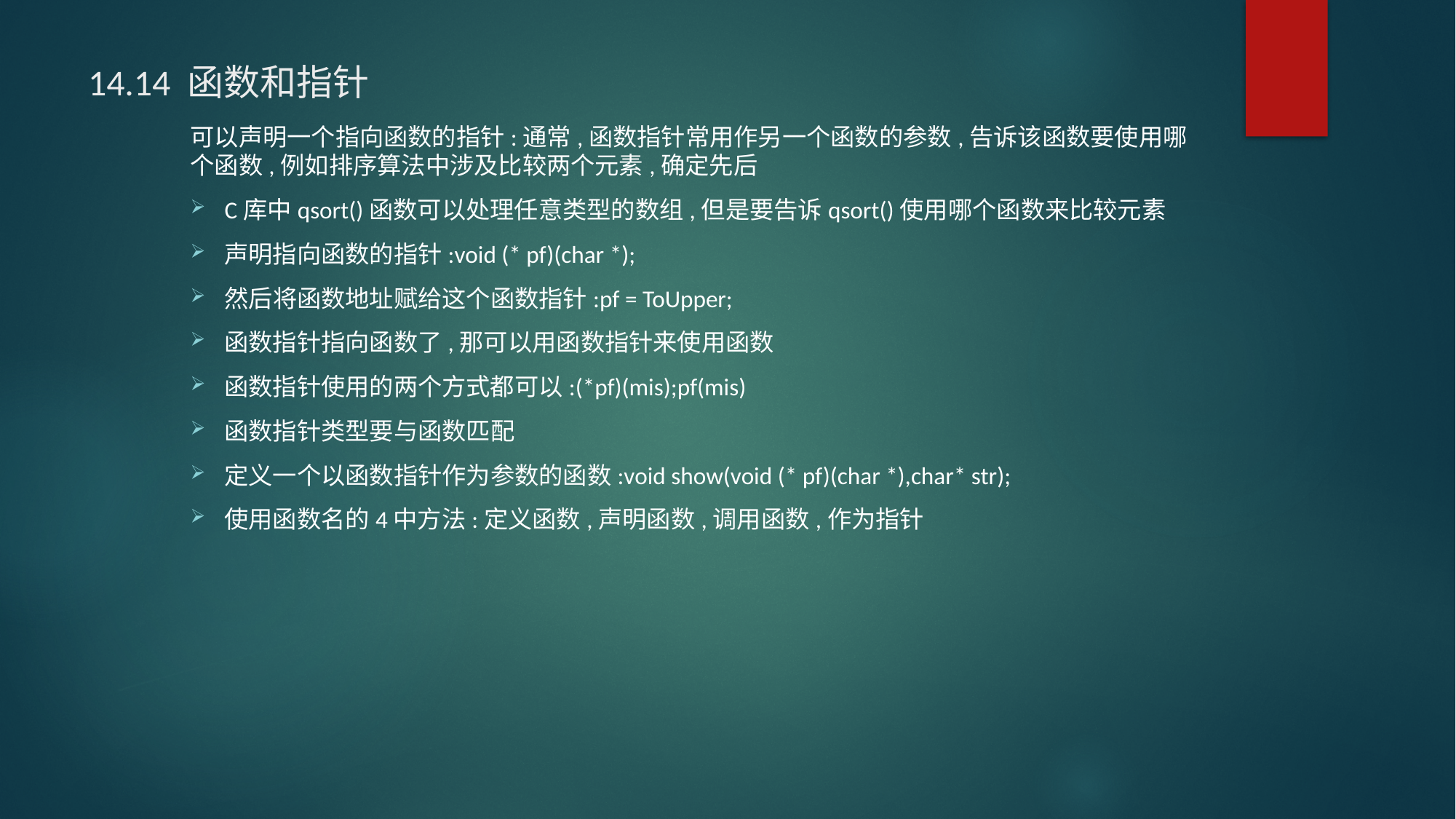

# 14.14 函数和指针
可以声明一个指向函数的指针:通常,函数指针常用作另一个函数的参数,告诉该函数要使用哪个函数,例如排序算法中涉及比较两个元素,确定先后
C库中qsort()函数可以处理任意类型的数组,但是要告诉qsort()使用哪个函数来比较元素
声明指向函数的指针:void (* pf)(char *);
然后将函数地址赋给这个函数指针:pf = ToUpper;
函数指针指向函数了,那可以用函数指针来使用函数
函数指针使用的两个方式都可以:(*pf)(mis);pf(mis)
函数指针类型要与函数匹配
定义一个以函数指针作为参数的函数:void show(void (* pf)(char *),char* str);
使用函数名的4中方法:定义函数,声明函数,调用函数,作为指针